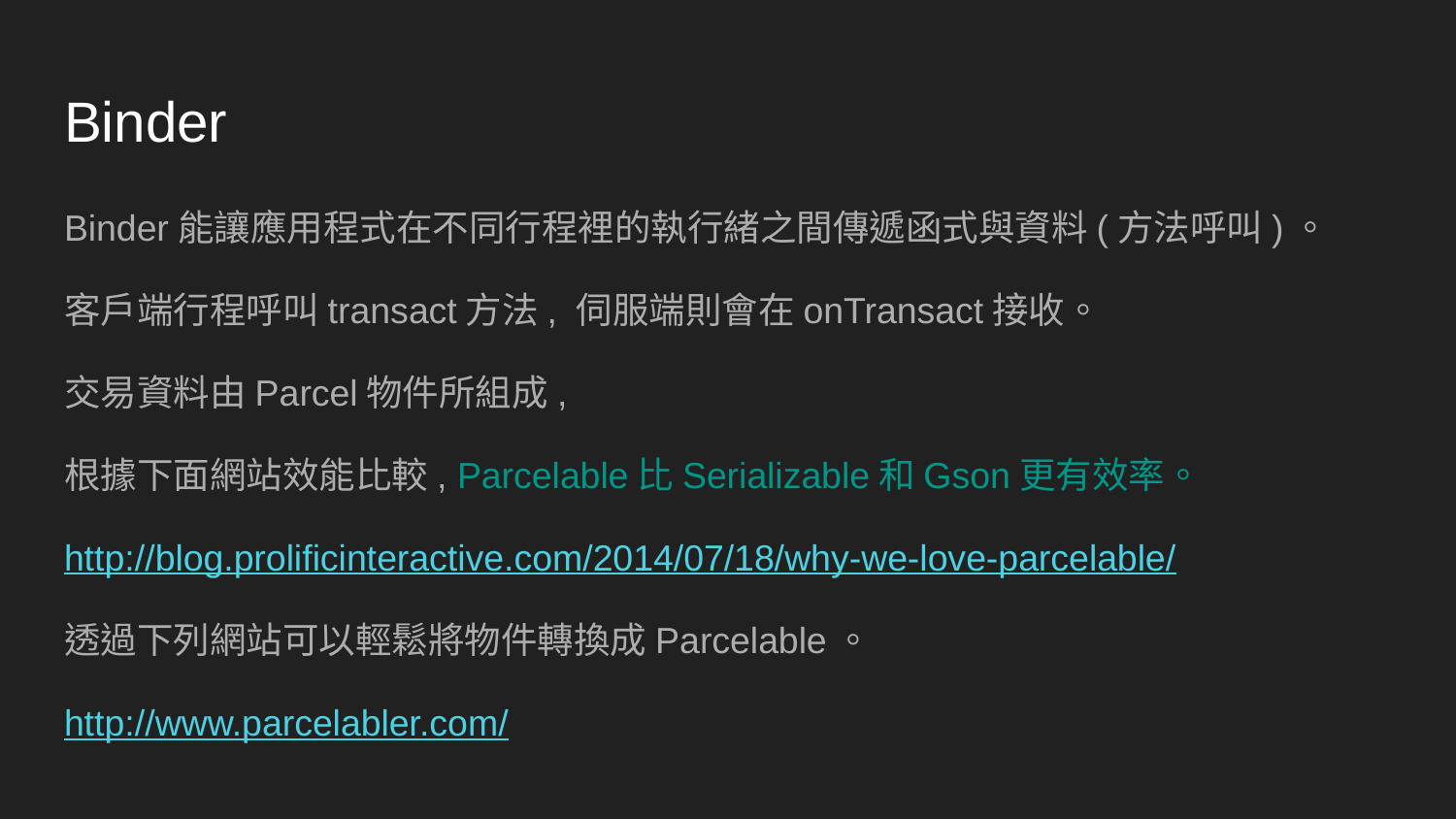

# Binder
Binder能讓應用程式在不同行程裡的執行緒之間傳遞函式與資料(方法呼叫)。
客戶端行程呼叫transact方法, 伺服端則會在onTransact接收。
交易資料由Parcel物件所組成,
根據下面網站效能比較, Parcelable比Serializable和Gson更有效率。
http://blog.prolificinteractive.com/2014/07/18/why-we-love-parcelable/
透過下列網站可以輕鬆將物件轉換成Parcelable。
http://www.parcelabler.com/